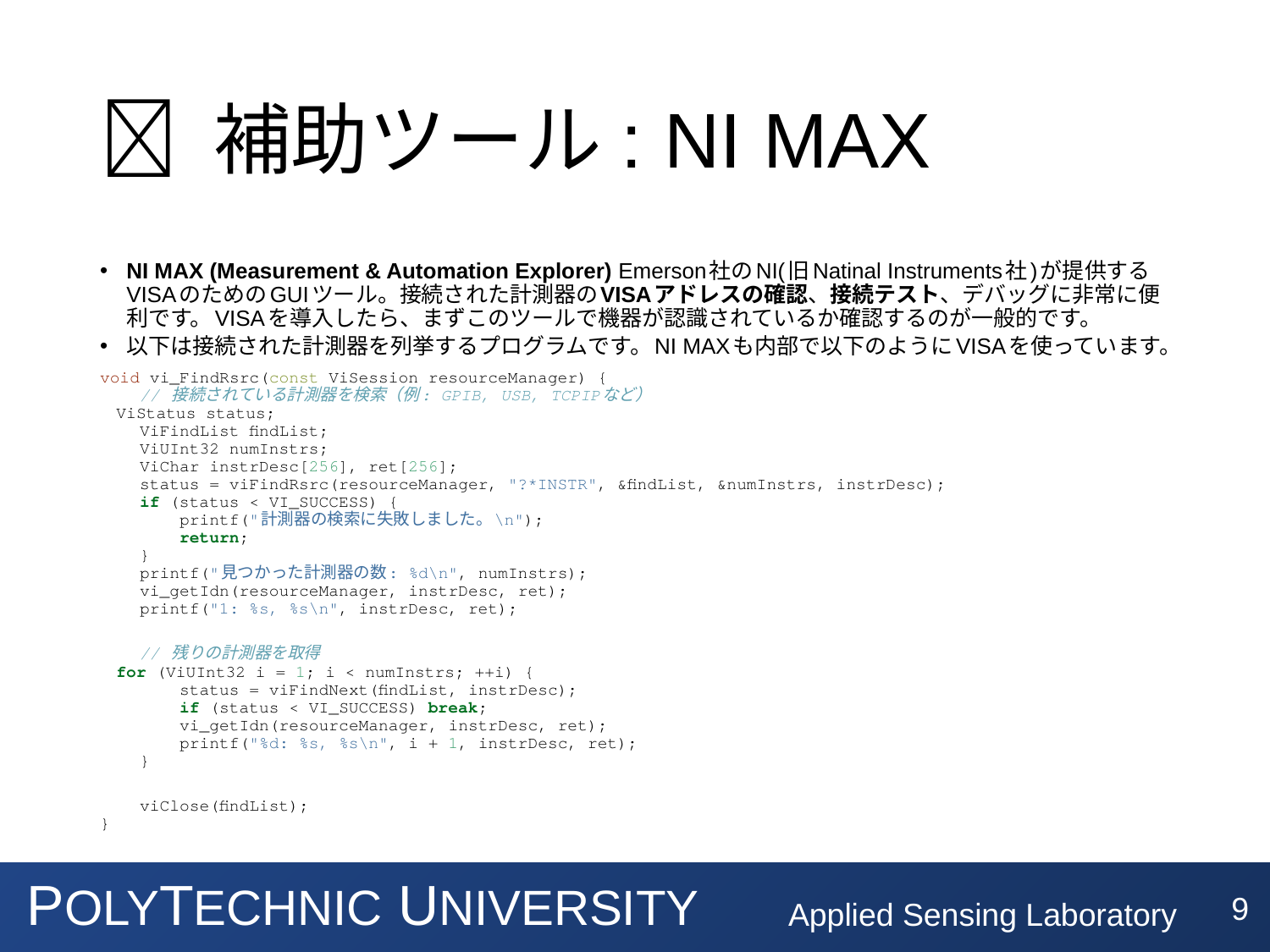

# 🧭 補助ツール: NI MAX
NI MAX (Measurement & Automation Explorer) Emerson社のNI(旧Natinal Instruments社)が提供するVISAのためのGUIツール。接続された計測器のVISAアドレスの確認、接続テスト、デバッグに非常に便利です。VISAを導入したら、まずこのツールで機器が認識されているか確認するのが一般的です。
以下は接続された計測器を列挙するプログラムです。NI MAXも内部で以下のようにVISAを使っています。
void vi_FindRsrc(const ViSession resourceManager) {
    // 接続されている計測器を検索（例: GPIB, USB, TCPIPなど）
    ViStatus status;
    ViFindList findList;
    ViUInt32 numInstrs;
    ViChar instrDesc[256], ret[256];
    status = viFindRsrc(resourceManager, "?*INSTR", &findList, &numInstrs, instrDesc);
    if (status < VI_SUCCESS) {
        printf("計測器の検索に失敗しました。\n");
        return;
    }
    printf("見つかった計測器の数: %d\n", numInstrs);
    vi_getIdn(resourceManager, instrDesc, ret);
    printf("1: %s, %s\n", instrDesc, ret);
    // 残りの計測器を取得
    for (ViUInt32 i = 1; i < numInstrs; ++i) {
        status = viFindNext(findList, instrDesc);
        if (status < VI_SUCCESS) break;
        vi_getIdn(resourceManager, instrDesc, ret);
        printf("%d: %s, %s\n", i + 1, instrDesc, ret);
    }
    viClose(findList);
}
9